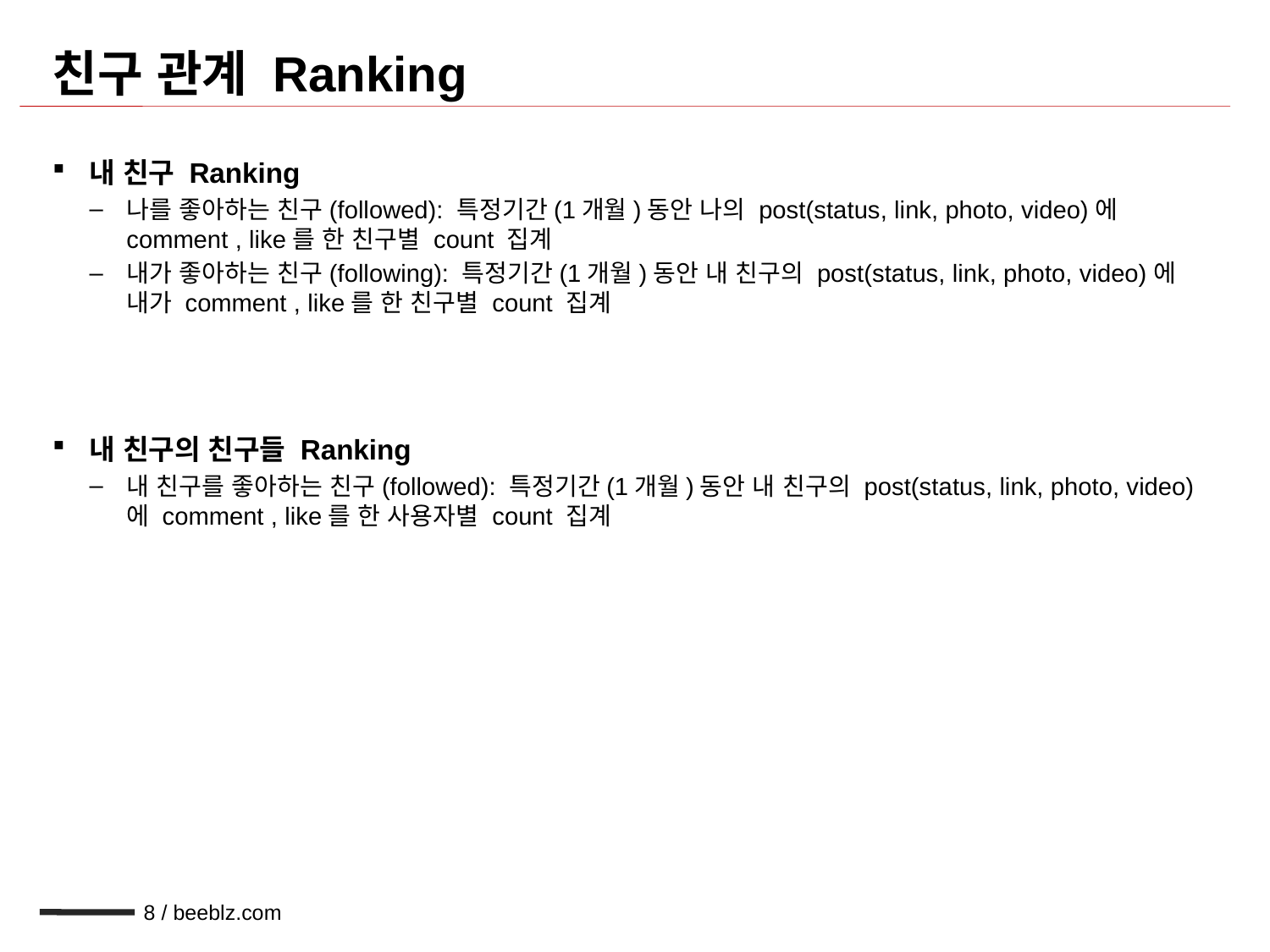

# 친구 관계 Ranking
내 친구 Ranking
나를 좋아하는 친구(followed): 특정기간(1개월)동안 나의 post(status, link, photo, video)에 comment , like를 한 친구별 count 집계
내가 좋아하는 친구(following): 특정기간(1개월)동안 내 친구의 post(status, link, photo, video)에 내가 comment , like를 한 친구별 count 집계

내 친구의 친구들 Ranking
내 친구를 좋아하는 친구(followed): 특정기간(1개월)동안 내 친구의 post(status, link, photo, video)에 comment , like를 한 사용자별 count 집계